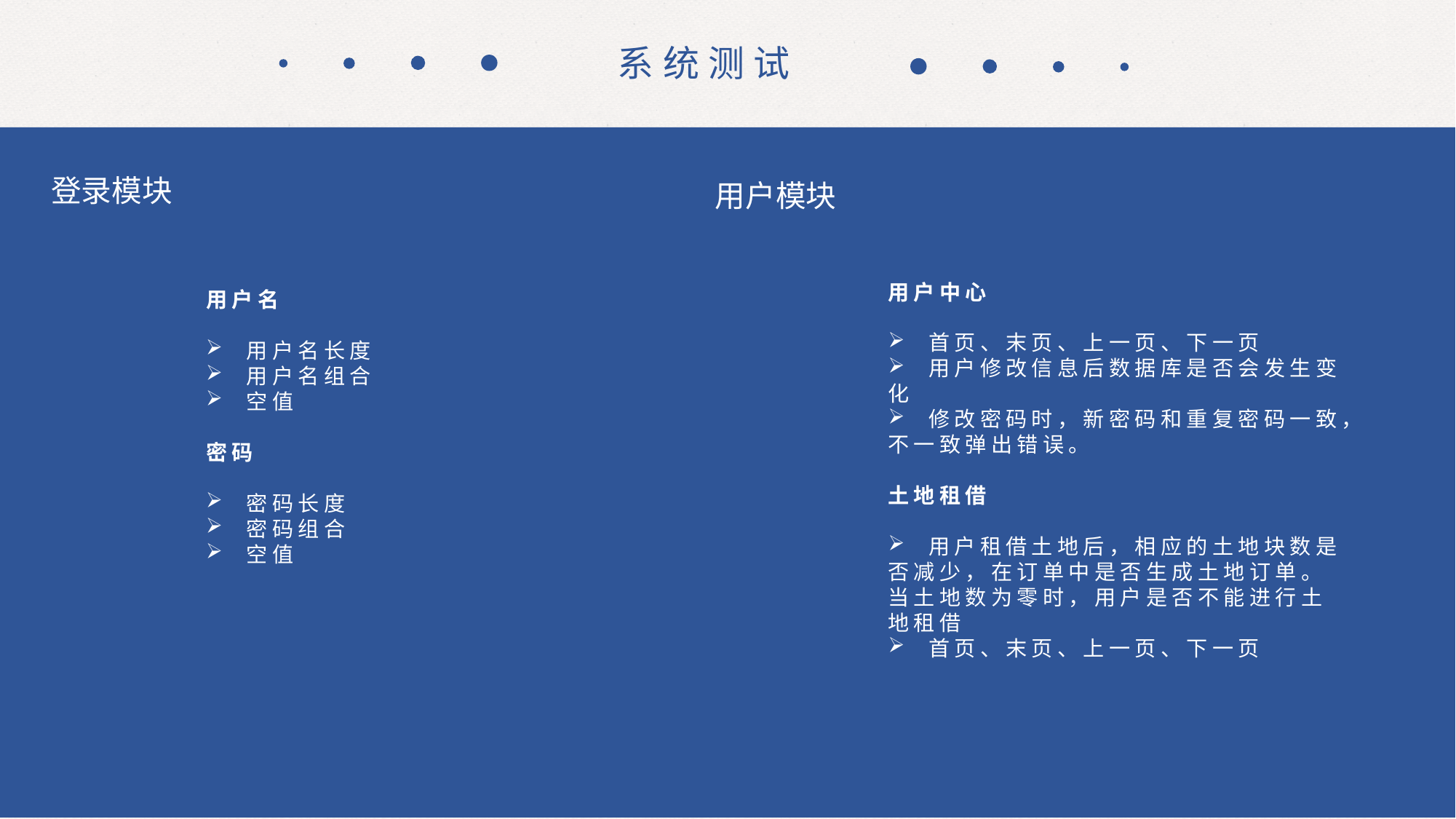

系统测试

登录模块
用户模块
用户中心

  首页、末页、上一页、下一页
  用户修改信息后数据库是否会发生变化
  修改密码时，新密码和重复密码一致，不一致弹出错误。

土地租借

  用户租借土地后，相应的土地块数是否减少，在订单中是否生成土地订单。当土地数为零时，用户是否不能进行土地租借
  首页、末页、上一页、下一页

用户名

  用户名长度
  用户名组合
  空值

密码

  密码长度
  密码组合
  空值